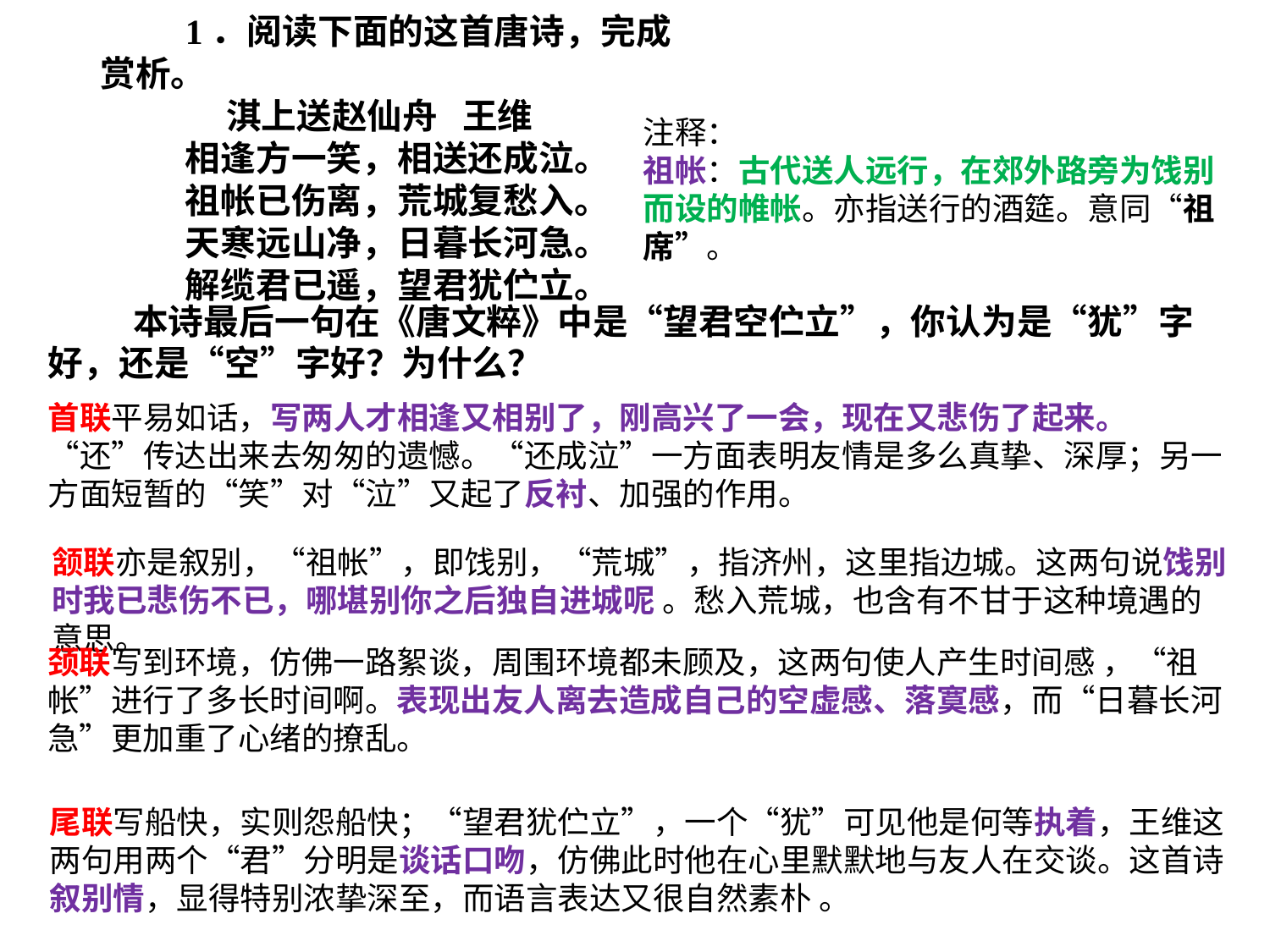

1．阅读下面的这首唐诗，完成赏析。
    淇上送赵仙舟   王维
相逢方一笑，相送还成泣。
祖帐已伤离，荒城复愁入。
天寒远山净，日暮长河急。
解缆君已遥，望君犹伫立。
注释：
祖帐：古代送人远行，在郊外路旁为饯别
而设的帷帐。亦指送行的酒筵。意同“祖席”。
本诗最后一句在《唐文粹》中是“望君空伫立”，你认为是“犹”字好，还是“空”字好？为什么？
首联平易如话，写两人才相逢又相别了，刚高兴了一会，现在又悲伤了起来。 “还”传达出来去匆匆的遗憾。“还成泣”一方面表明友情是多么真挚、深厚；另一方面短暂的“笑”对“泣”又起了反衬、加强的作用。
颔联亦是叙别，“祖帐”，即饯别，“荒城”，指济州，这里指边城。这两句说饯别时我已悲伤不已，哪堪别你之后独自进城呢 。愁入荒城，也含有不甘于这种境遇的意思。
颈联写到环境，仿佛一路絮谈，周围环境都未顾及，这两句使人产生时间感 ，“祖帐”进行了多长时间啊。表现出友人离去造成自己的空虚感、落寞感，而“日暮长河急”更加重了心绪的撩乱。
尾联写船快，实则怨船快；“望君犹伫立”，一个“犹”可见他是何等执着，王维这两句用两个“君”分明是谈话口吻，仿佛此时他在心里默默地与友人在交谈。这首诗叙别情，显得特别浓挚深至，而语言表达又很自然素朴 。